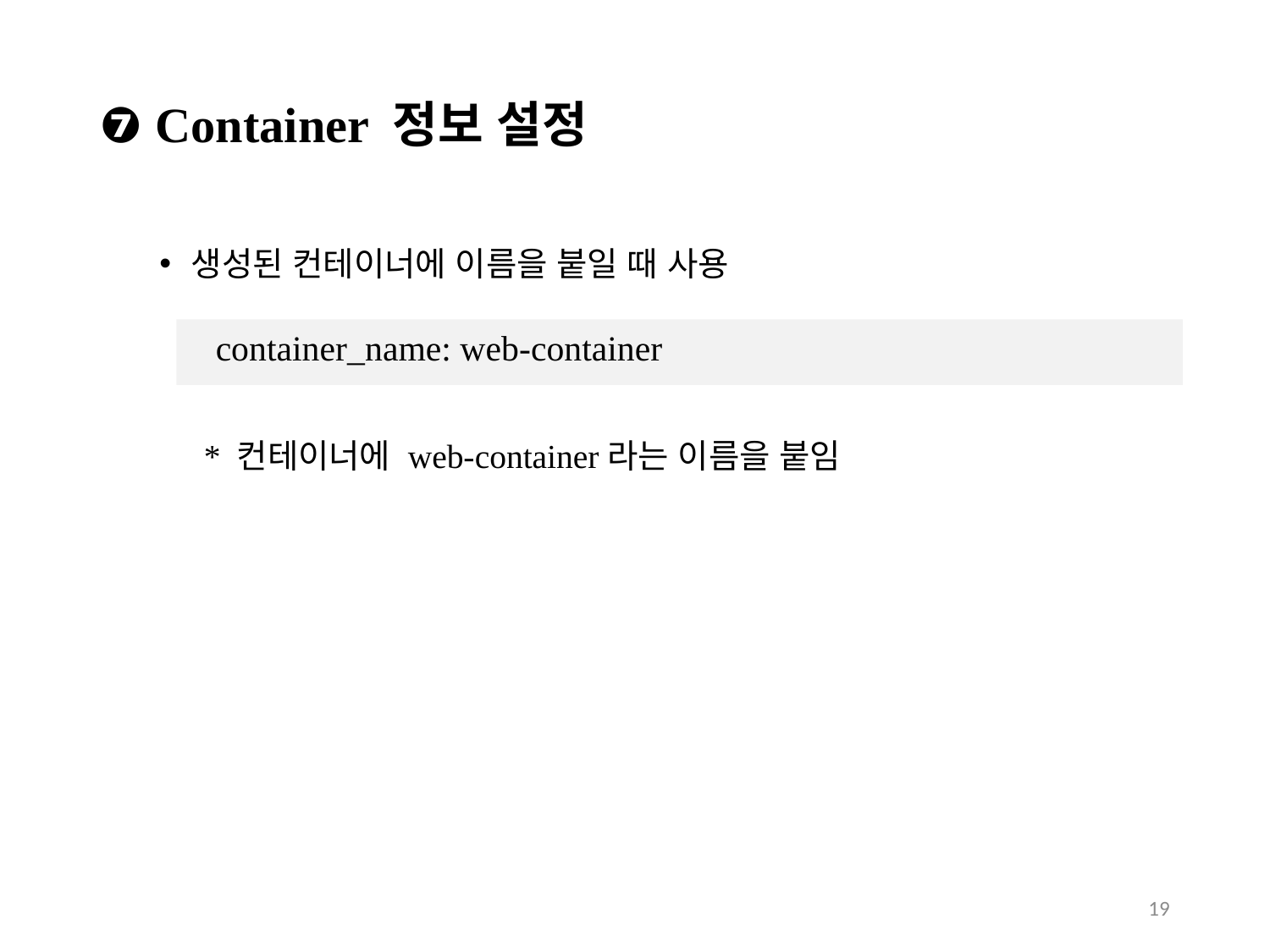

# ❼ Container 정보 설정
생성된 컨테이너에 이름을 붙일 때 사용
   container_name: web-container
* 컨테이너에 web-container라는 이름을 붙임
19